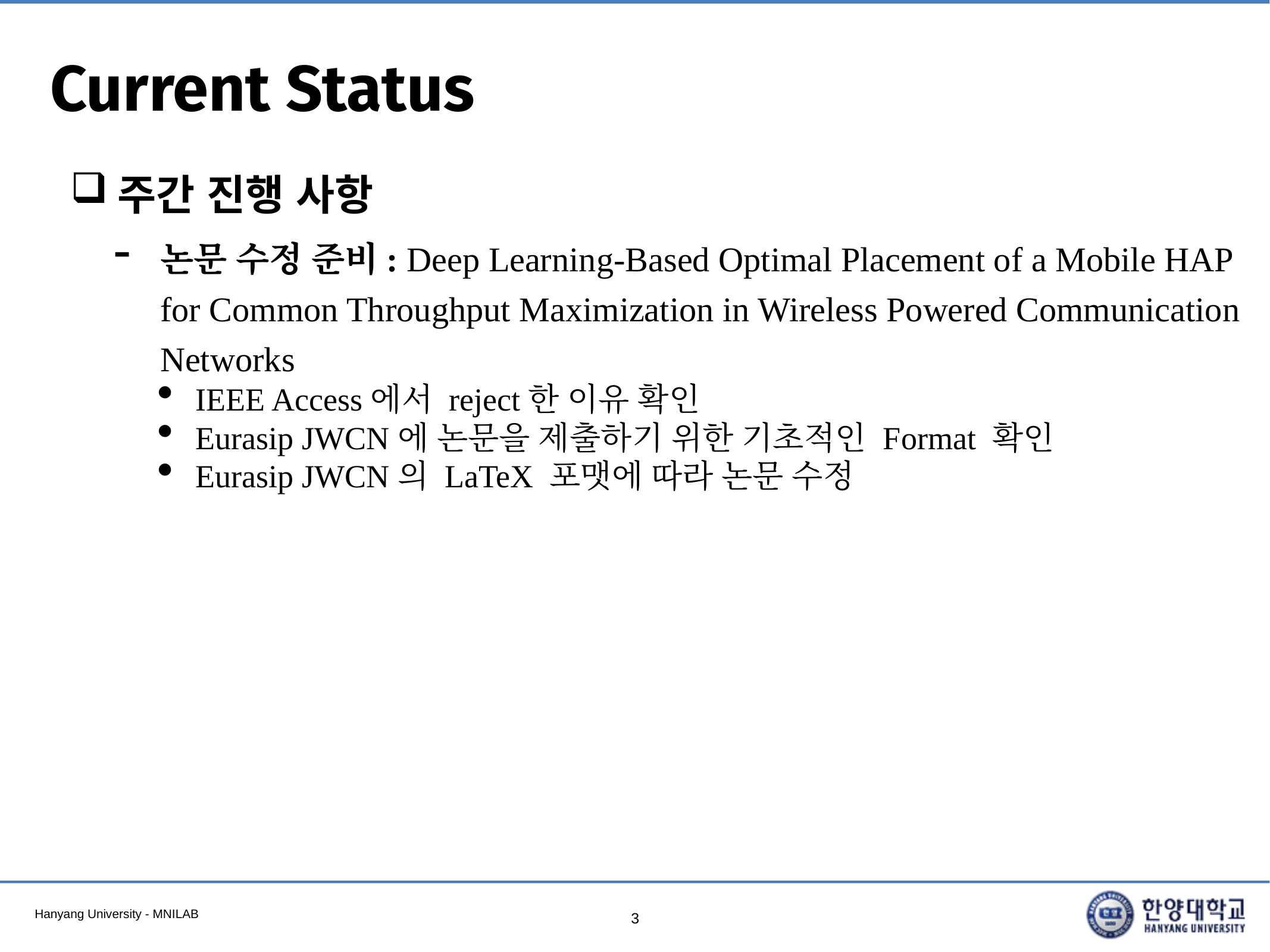

# Current Status
주간 진행 사항
논문 수정 준비: Deep Learning-Based Optimal Placement of a Mobile HAP for Common Throughput Maximization in Wireless Powered Communication Networks
IEEE Access에서 reject한 이유 확인
Eurasip JWCN에 논문을 제출하기 위한 기초적인 Format 확인
Eurasip JWCN의 LaTeX 포맷에 따라 논문 수정
3